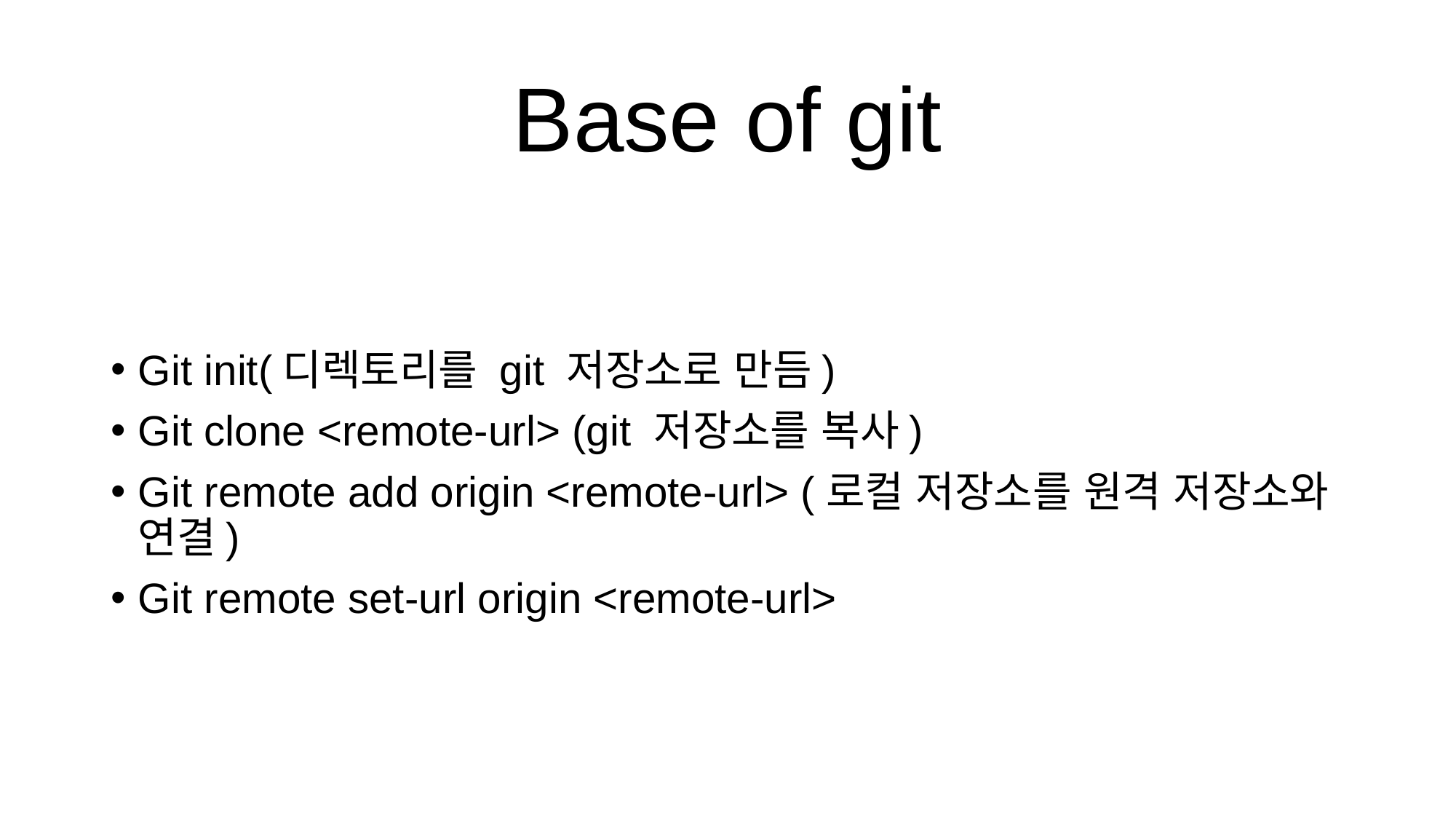

# Base of git
Git init(디렉토리를 git 저장소로 만듬)
Git clone <remote-url> (git 저장소를 복사)
Git remote add origin <remote-url> (로컬 저장소를 원격 저장소와 연결)
Git remote set-url origin <remote-url>